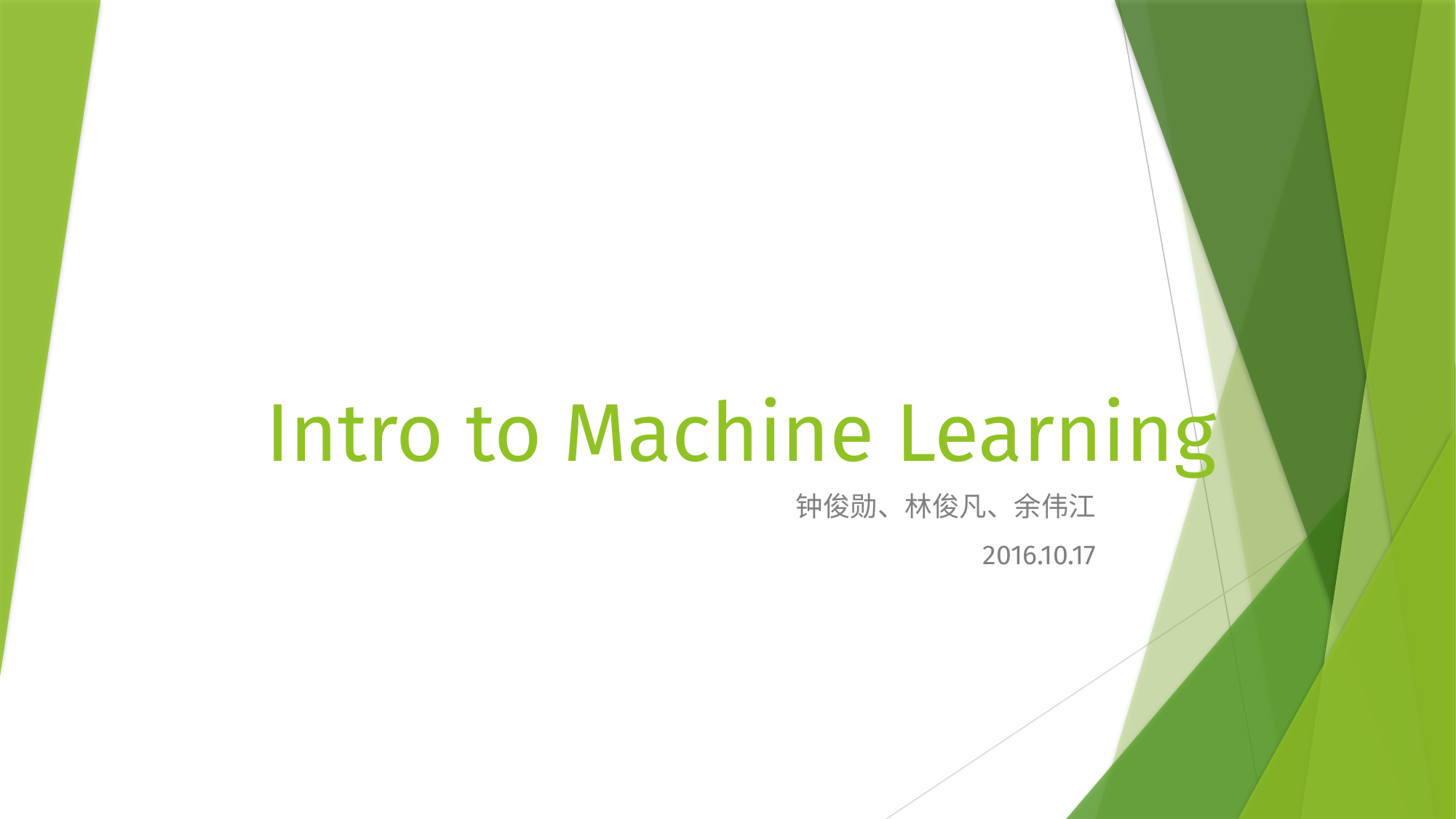

# Intro to Machine Learning
钟俊勋、林俊凡、余伟江
2016.10.17